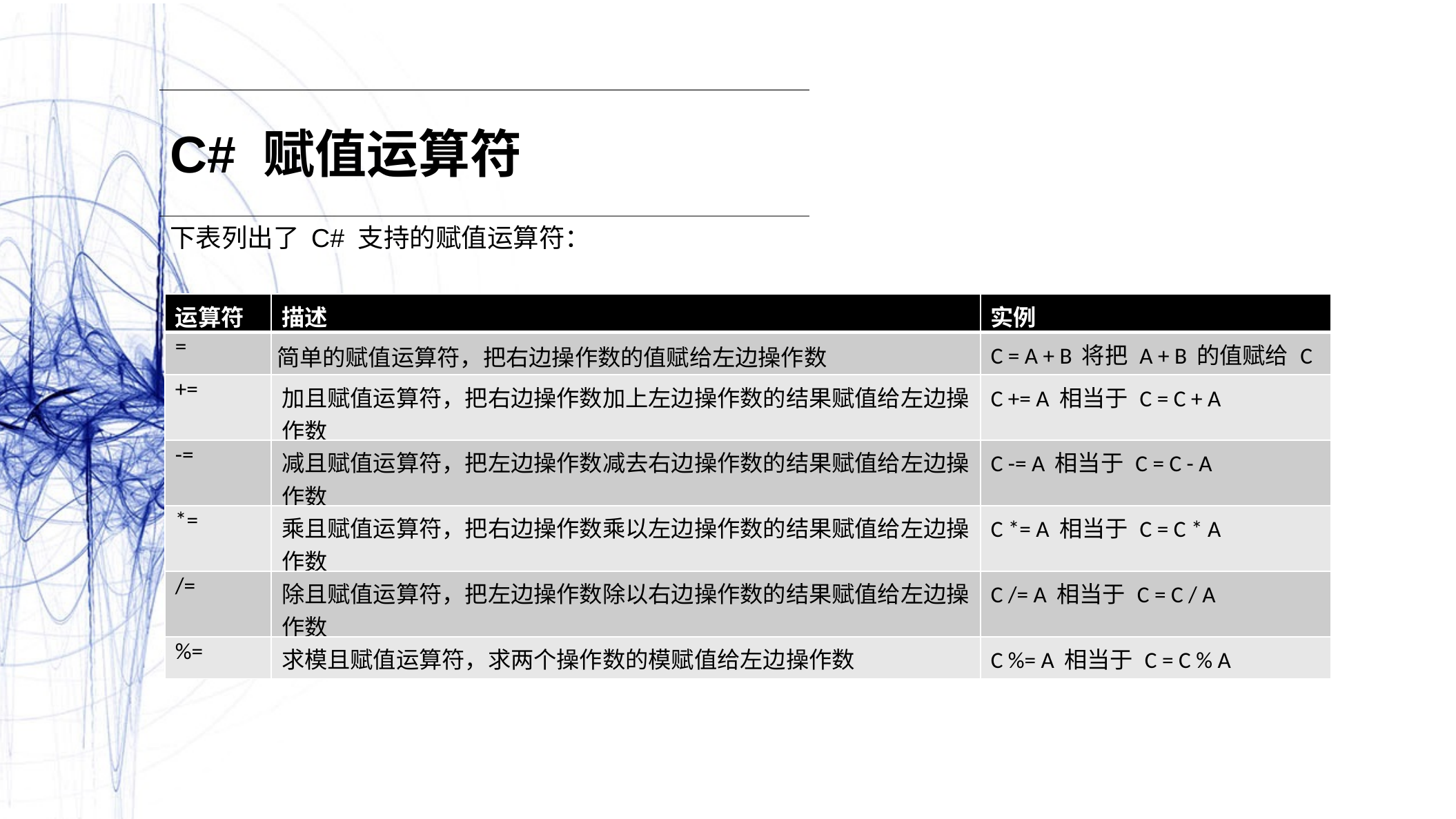

C# 赋值运算符

下表列出了 C# 支持的赋值运算符：
| 运算符 | 描述 | 实例 |
| --- | --- | --- |
| = | 简单的赋值运算符，把右边操作数的值赋给左边操作数 | C = A + B 将把 A + B 的值赋给 C |
| += | 加且赋值运算符，把右边操作数加上左边操作数的结果赋值给左边操作数 | C += A 相当于 C = C + A |
| -= | 减且赋值运算符，把左边操作数减去右边操作数的结果赋值给左边操作数 | C -= A 相当于 C = C - A |
| \*= | 乘且赋值运算符，把右边操作数乘以左边操作数的结果赋值给左边操作数 | C \*= A 相当于 C = C \* A |
| /= | 除且赋值运算符，把左边操作数除以右边操作数的结果赋值给左边操作数 | C /= A 相当于 C = C / A |
| %= | 求模且赋值运算符，求两个操作数的模赋值给左边操作数 | C %= A 相当于 C = C % A |